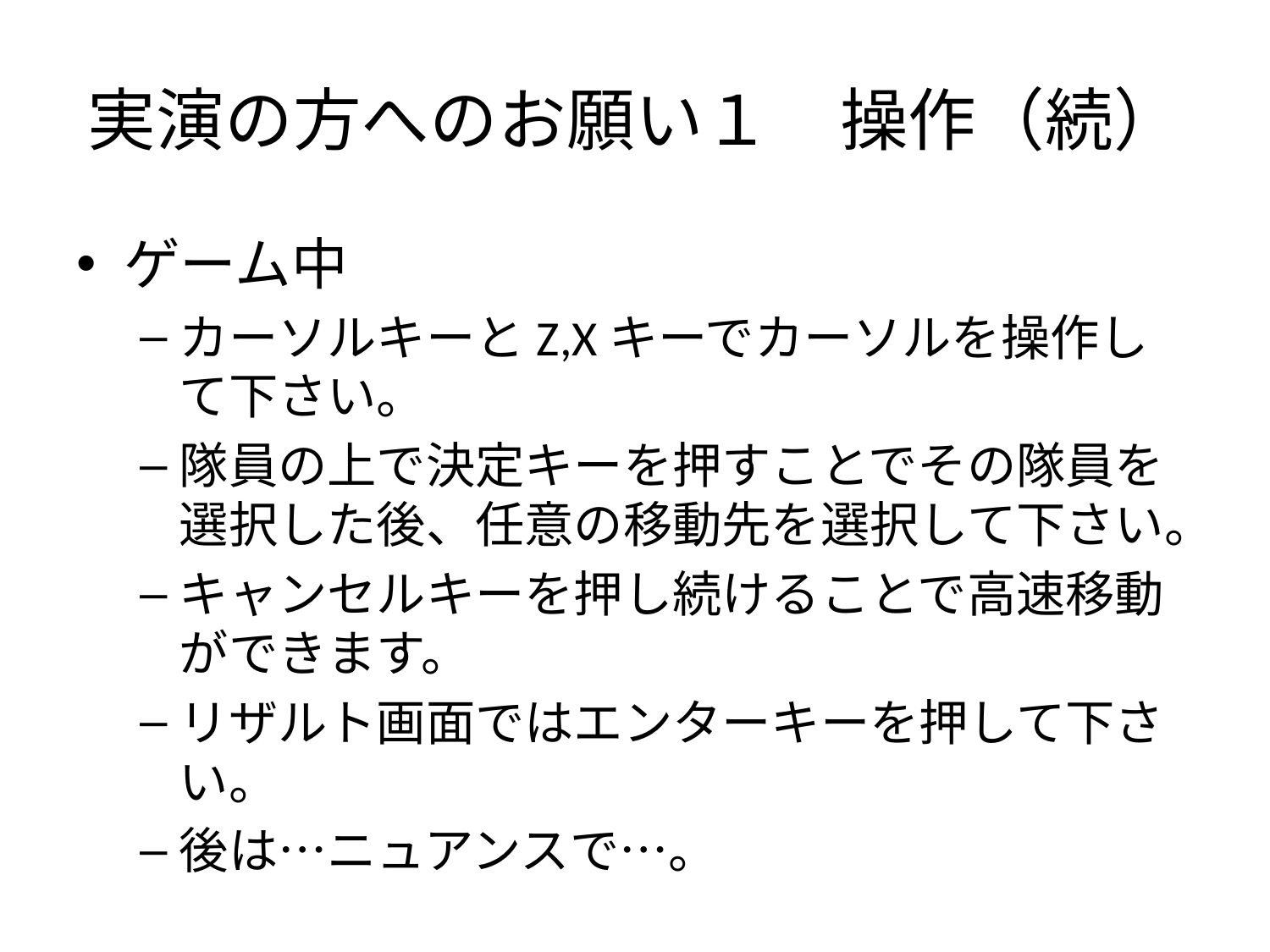

# 実演の方へのお願い１　操作（続）
ゲーム中
カーソルキーとZ,Xキーでカーソルを操作して下さい。
隊員の上で決定キーを押すことでその隊員を選択した後、任意の移動先を選択して下さい。
キャンセルキーを押し続けることで高速移動ができます。
リザルト画面ではエンターキーを押して下さい。
後は…ニュアンスで…。